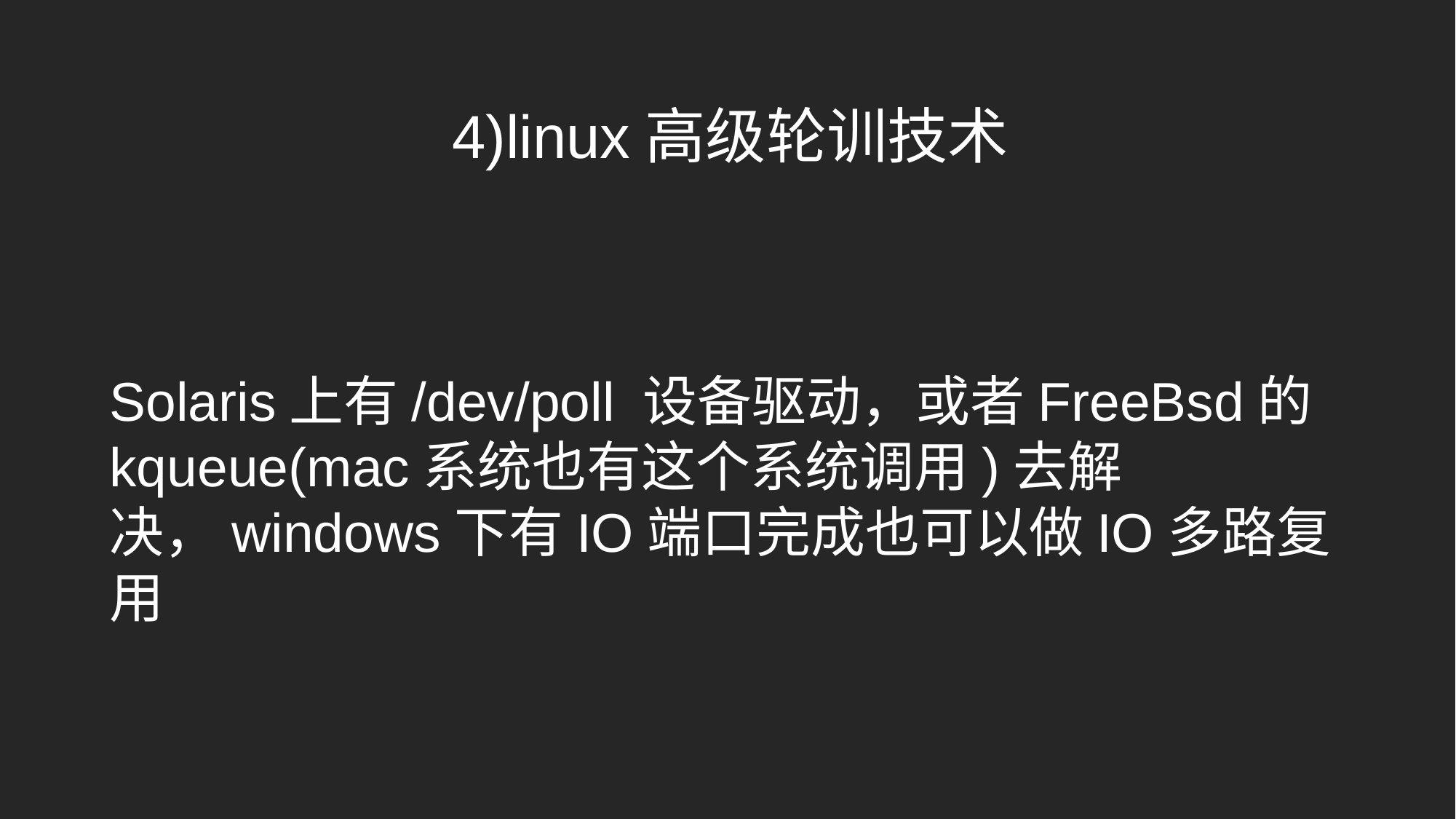

4)linux高级轮训技术

Solaris上有/dev/poll 设备驱动，或者FreeBsd的kqueue(mac系统也有这个系统调用)去解决，windows下有IO端口完成也可以做IO多路复用